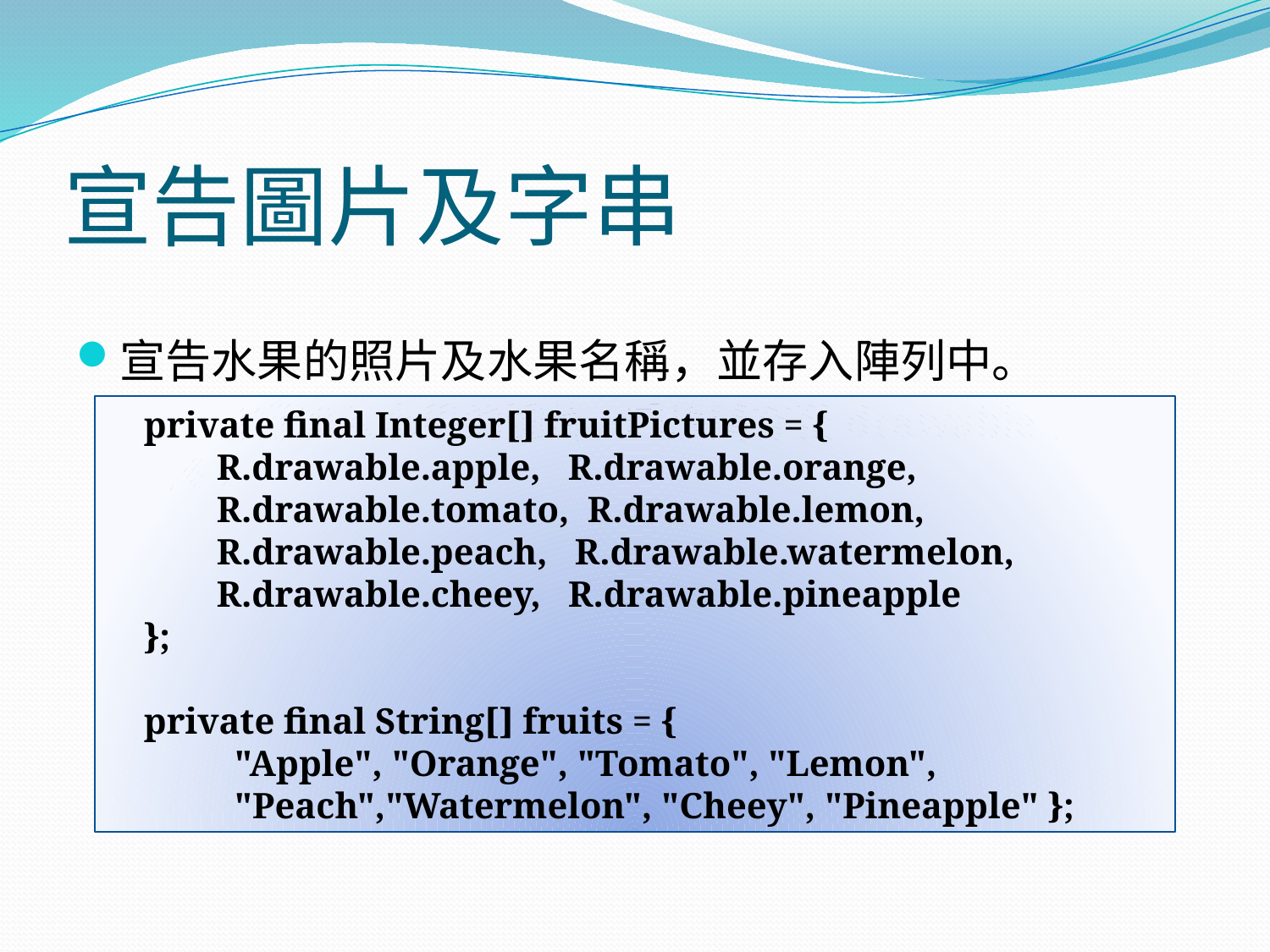

# 宣告圖片及字串
宣告水果的照片及水果名稱，並存入陣列中。
請自行加入水果的圖片(圖片請存至drawable資料夾)
    private final Integer[] fruitPictures = {
            R.drawable.apple,   R.drawable.orange,
            R.drawable.tomato,  R.drawable.lemon,
            R.drawable.peach,   R.drawable.watermelon,
            R.drawable.cheey,   R.drawable.pineapple
    };

    private final String[] fruits = {
	"Apple", "Orange", "Tomato", "Lemon",
	"Peach","Watermelon", "Cheey", "Pineapple" };